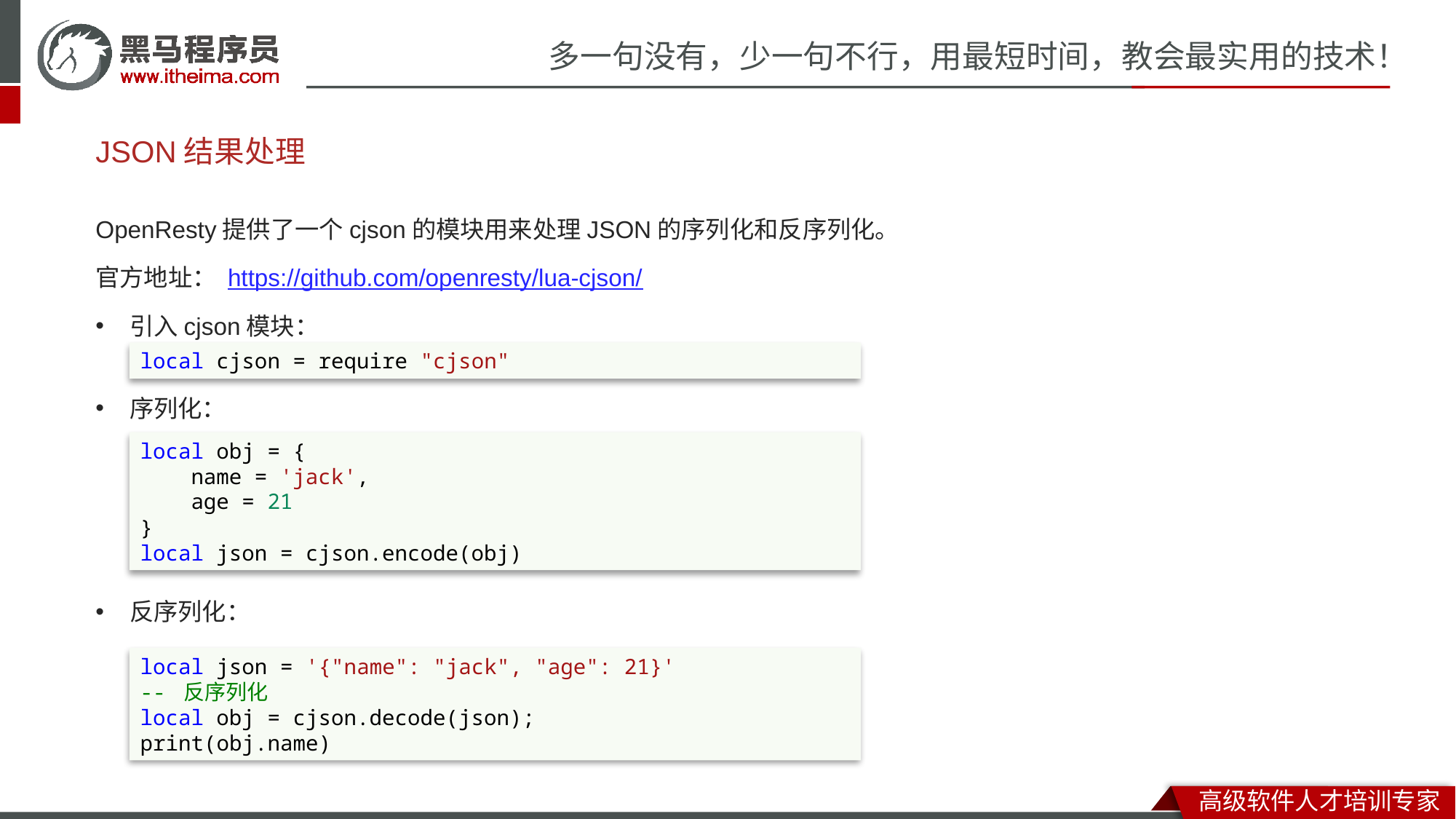

# JSON结果处理
OpenResty提供了一个cjson的模块用来处理JSON的序列化和反序列化。
官方地址： https://github.com/openresty/lua-cjson/
引入cjson模块：

序列化：

反序列化：

local cjson = require "cjson"
local obj = {
    name = 'jack',
    age = 21
}
local json = cjson.encode(obj)
local json = '{"name": "jack", "age": 21}'
-- 反序列化
local obj = cjson.decode(json);
print(obj.name)